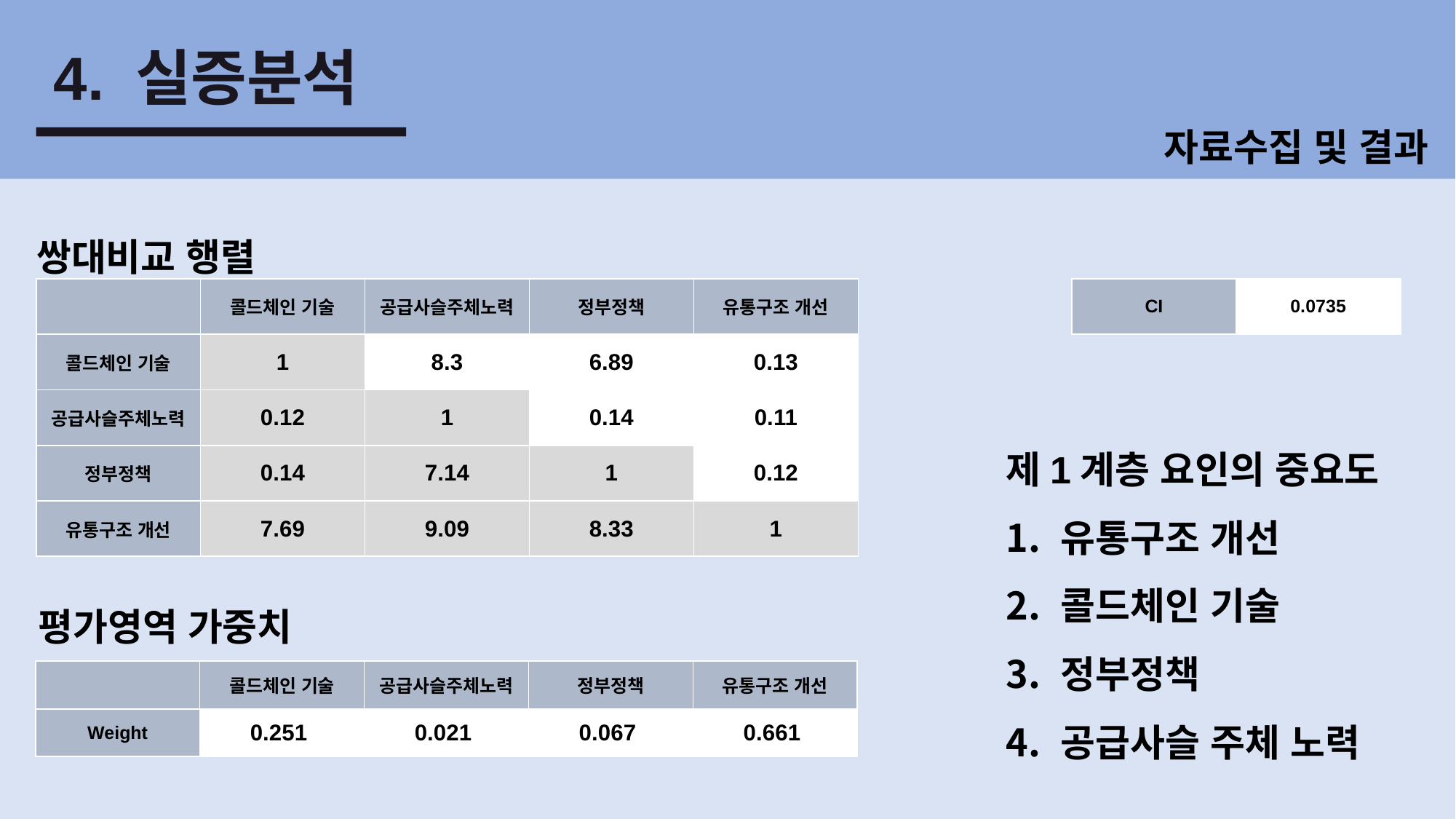

4. 실증분석
자료수집 및 결과

쌍대비교 행렬
|  | 콜드체인 기술 | 공급사슬주체노력 | 정부정책 | 유통구조 개선 |
| --- | --- | --- | --- | --- |
| 콜드체인 기술 | 1 | 8.3 | 6.89 | 0.13 |
| 공급사슬주체노력 | 0.12 | 1 | 0.14 | 0.11 |
| 정부정책 | 0.14 | 7.14 | 1 | 0.12 |
| 유통구조 개선 | 7.69 | 9.09 | 8.33 | 1 |
| CI | 0.0735 |
| --- | --- |
제1계층 요인의 중요도
유통구조 개선
콜드체인 기술
정부정책
공급사슬 주체 노력
평가영역 가중치
|  | 콜드체인 기술 | 공급사슬주체노력 | 정부정책 | 유통구조 개선 |
| --- | --- | --- | --- | --- |
| Weight | 0.251 | 0.021 | 0.067 | 0.661 |